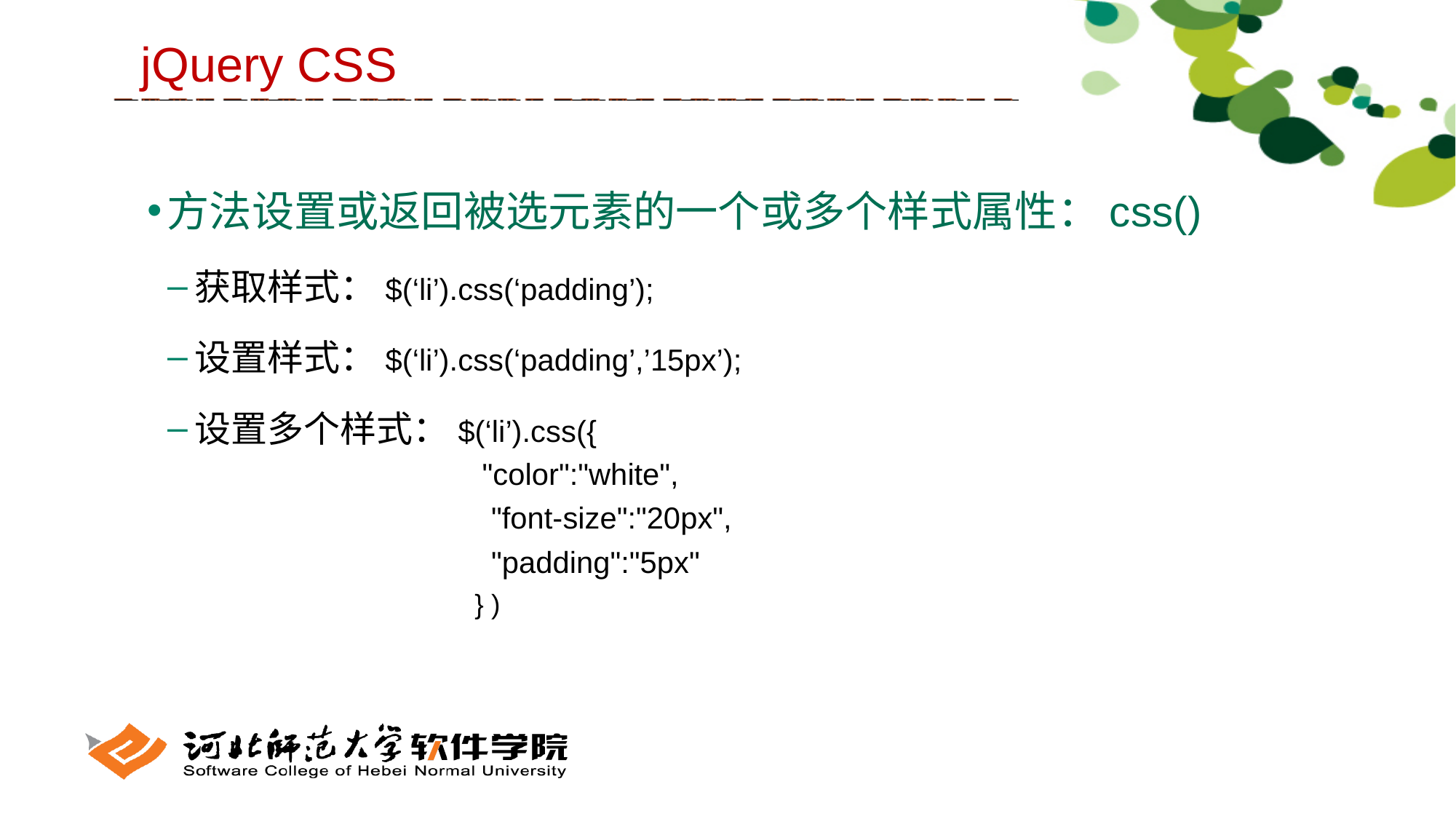

jQuery CSS
方法设置或返回被选元素的一个或多个样式属性：css()
获取样式：$(‘li’).css(‘padding’);
设置样式：$(‘li’).css(‘padding’,’15px’);
设置多个样式：$(‘li’).css({
 "color":"white",
  "font-size":"20px",
  "padding":"5px"
} )